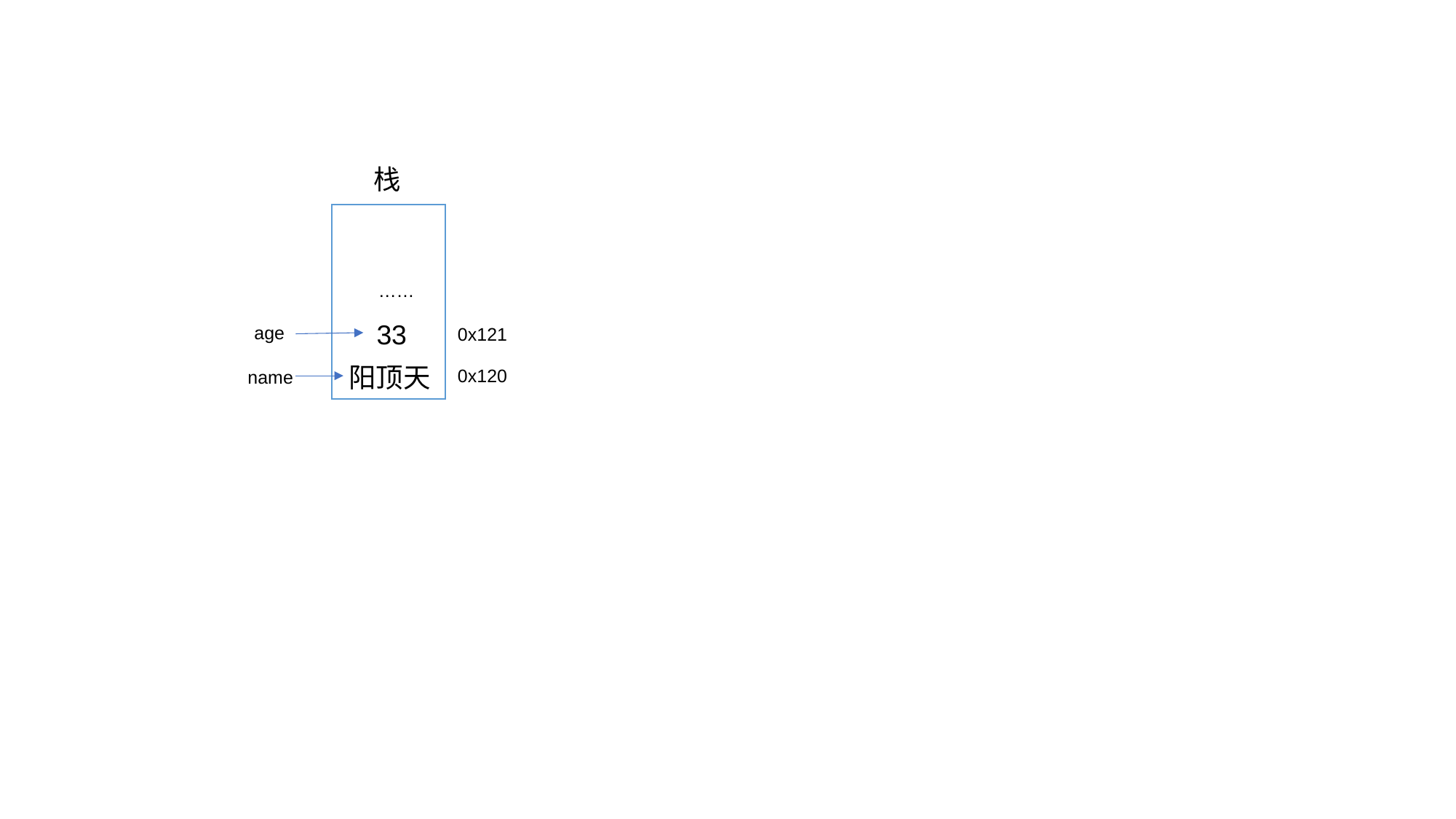

栈

……
33
age
0x121
阳顶天
0x120
name